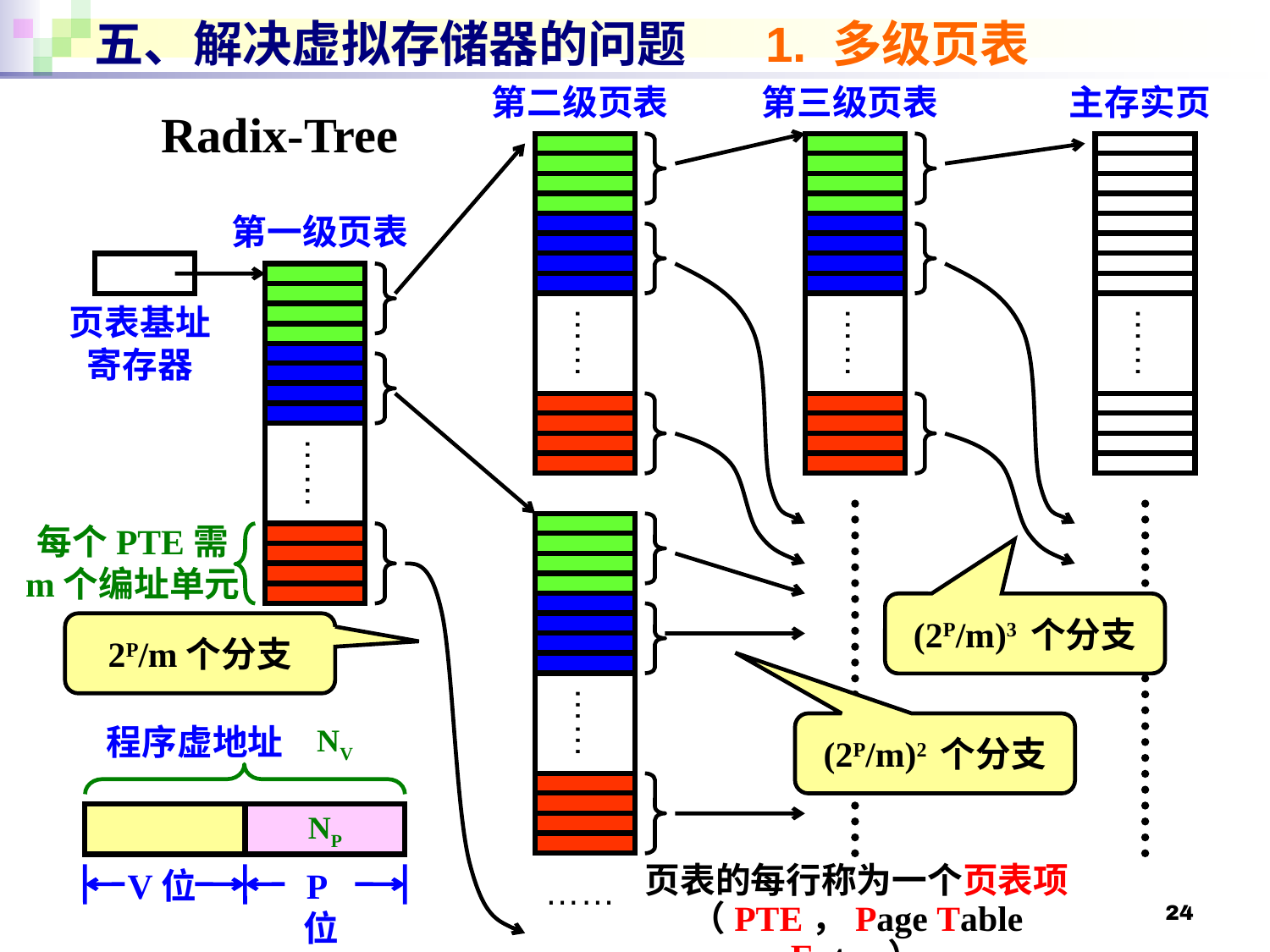

# 五、解决虚拟存储器的问题      1. 多级页表
第二级页表
第三级页表
主存实页
Radix-Tree

……

……

……

第一级页表

……

页表基址
寄存器

每个PTE需
m个编址单元

……

(2P/m)3 个分支
2P/m个分支

(2P/m)2 个分支

程序虚地址
NV

NP
V位
P位

页表的每行称为一个页表项
（PTE，Page Table Entry）
……
24